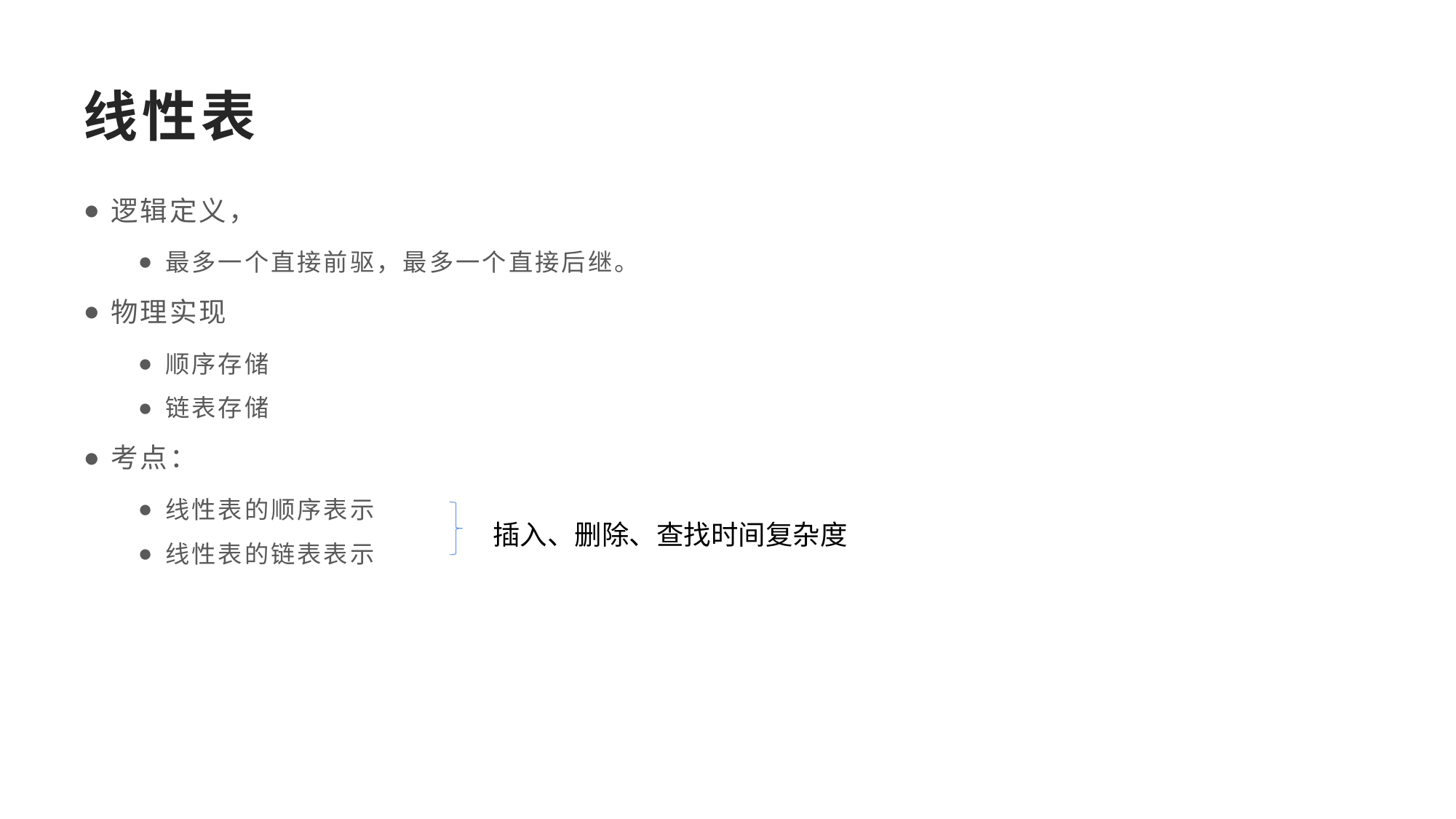

# 线性表
逻辑定义，
最多一个直接前驱，最多一个直接后继。
物理实现
顺序存储
链表存储
考点：
线性表的顺序表示
线性表的链表表示

插入、删除、查找时间复杂度